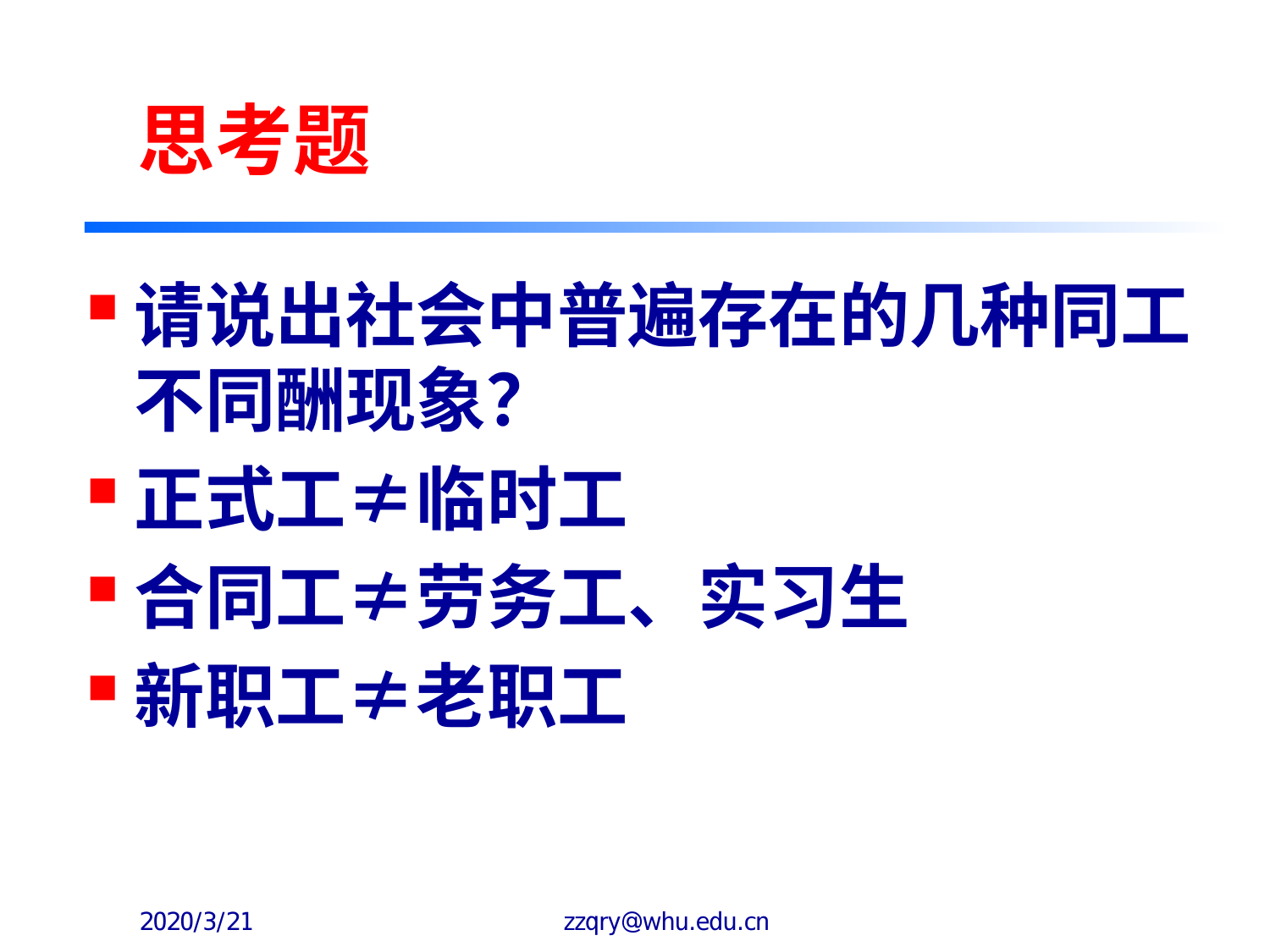

# 思考题
请说出社会中普遍存在的几种同工不同酬现象？
正式工≠临时工
合同工≠劳务工、实习生
新职工≠老职工
2020/3/21
zzqry@whu.edu.cn